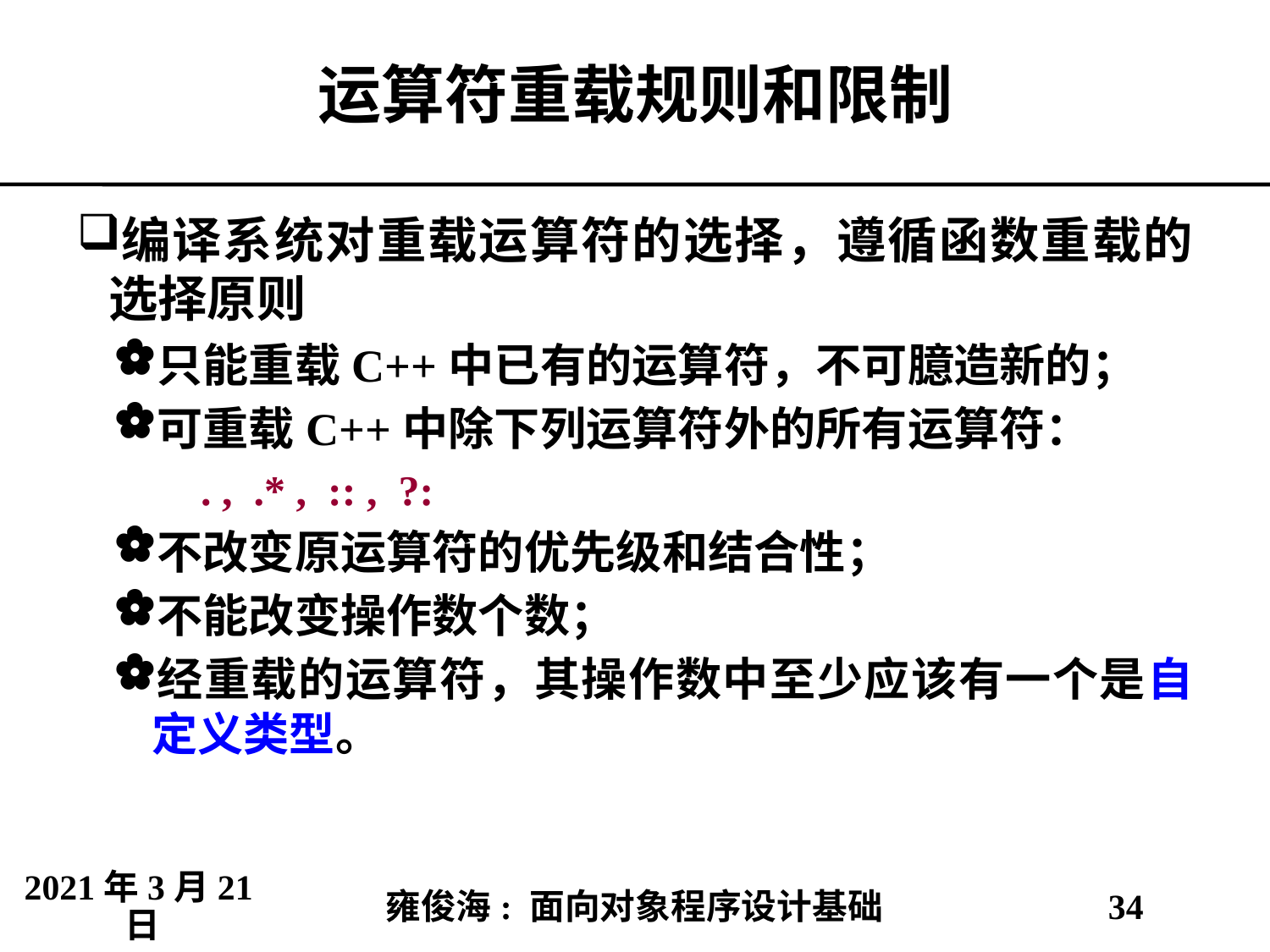

# 运算符重载规则和限制

编译系统对重载运算符的选择，遵循函数重载的选择原则
只能重载C++中已有的运算符，不可臆造新的；
可重载C++中除下列运算符外的所有运算符：
. ,  .* ,  :: ,  ?:
不改变原运算符的优先级和结合性；
不能改变操作数个数；
经重载的运算符，其操作数中至少应该有一个是自定义类型。

2021年3月21日
雍俊海: 面向对象程序设计基础
34